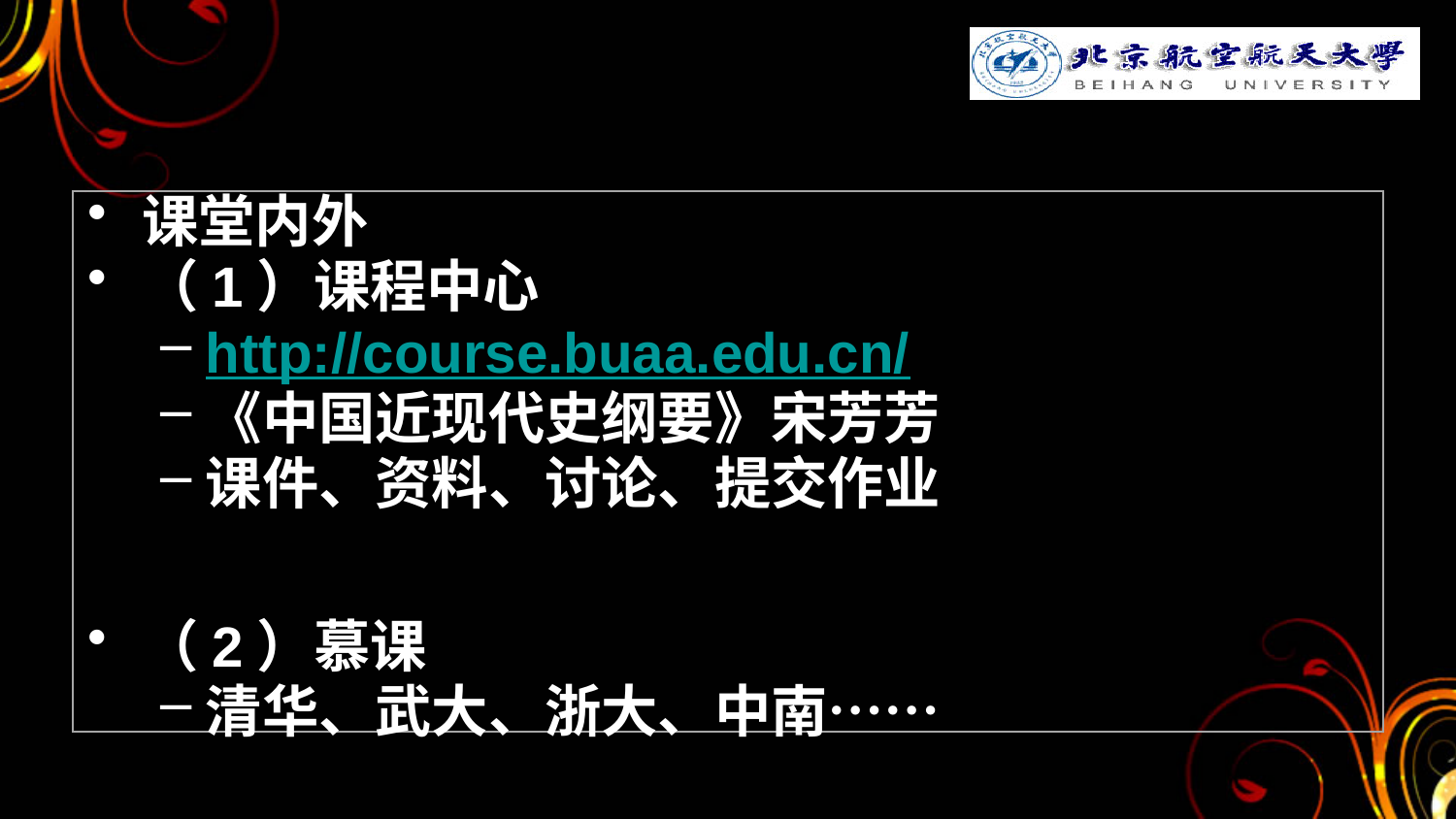

#
课堂内外
（1）课程中心
http://course.buaa.edu.cn/
《中国近现代史纲要》宋芳芳
课件、资料、讨论、提交作业

（2）慕课
清华、武大、浙大、中南……